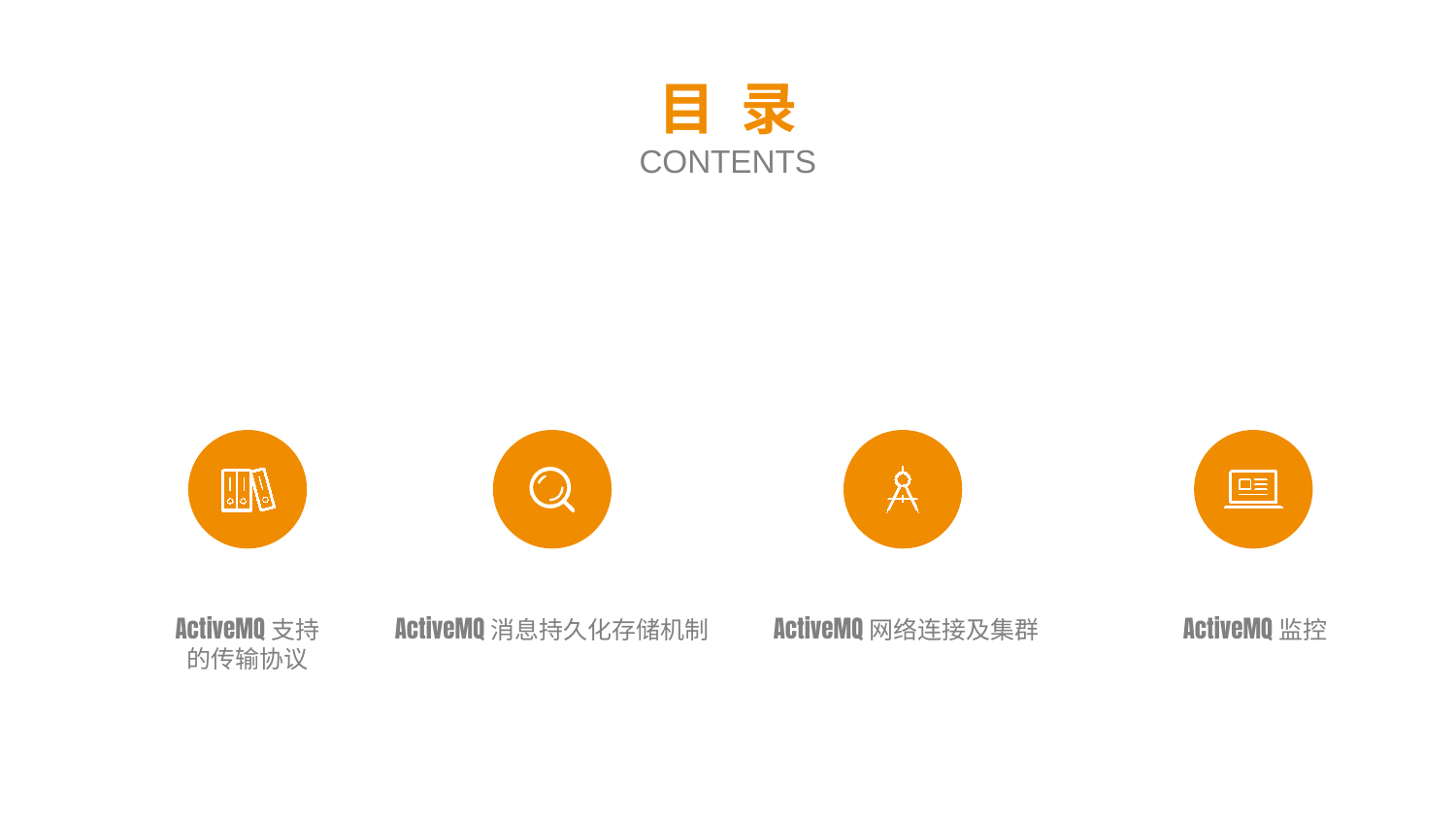

目  录
CONTENTS

ActiveMQ支持的传输协议
ActiveMQ消息持久化存储机制
ActiveMQ网络连接及集群
ActiveMQ监控